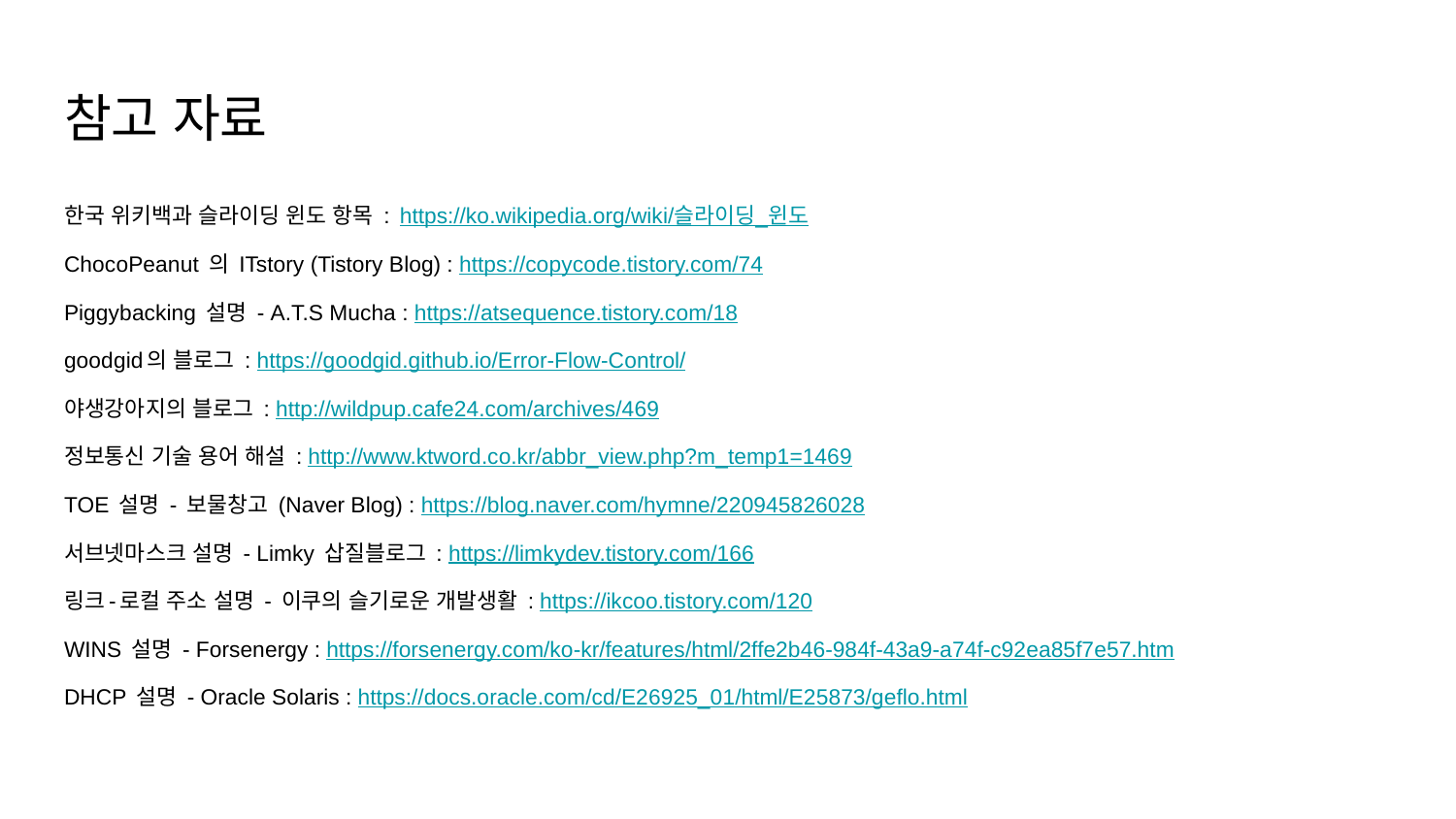

# 참고 자료
한국 위키백과 슬라이딩 윈도 항목 : https://ko.wikipedia.org/wiki/슬라이딩_윈도
ChocoPeanut 의 ITstory (Tistory Blog) : https://copycode.tistory.com/74
Piggybacking 설명 - A.T.S Mucha : https://atsequence.tistory.com/18
goodgid의 블로그 : https://goodgid.github.io/Error-Flow-Control/
야생강아지의 블로그 : http://wildpup.cafe24.com/archives/469
정보통신 기술 용어 해설 : http://www.ktword.co.kr/abbr_view.php?m_temp1=1469
TOE 설명 - 보물창고 (Naver Blog) : https://blog.naver.com/hymne/220945826028
서브넷마스크 설명 - Limky 삽질블로그 : https://limkydev.tistory.com/166
링크-로컬 주소 설명 - 이쿠의 슬기로운 개발생활 : https://ikcoo.tistory.com/120
WINS 설명 - Forsenergy : https://forsenergy.com/ko-kr/features/html/2ffe2b46-984f-43a9-a74f-c92ea85f7e57.htm
DHCP 설명 - Oracle Solaris : https://docs.oracle.com/cd/E26925_01/html/E25873/geflo.html